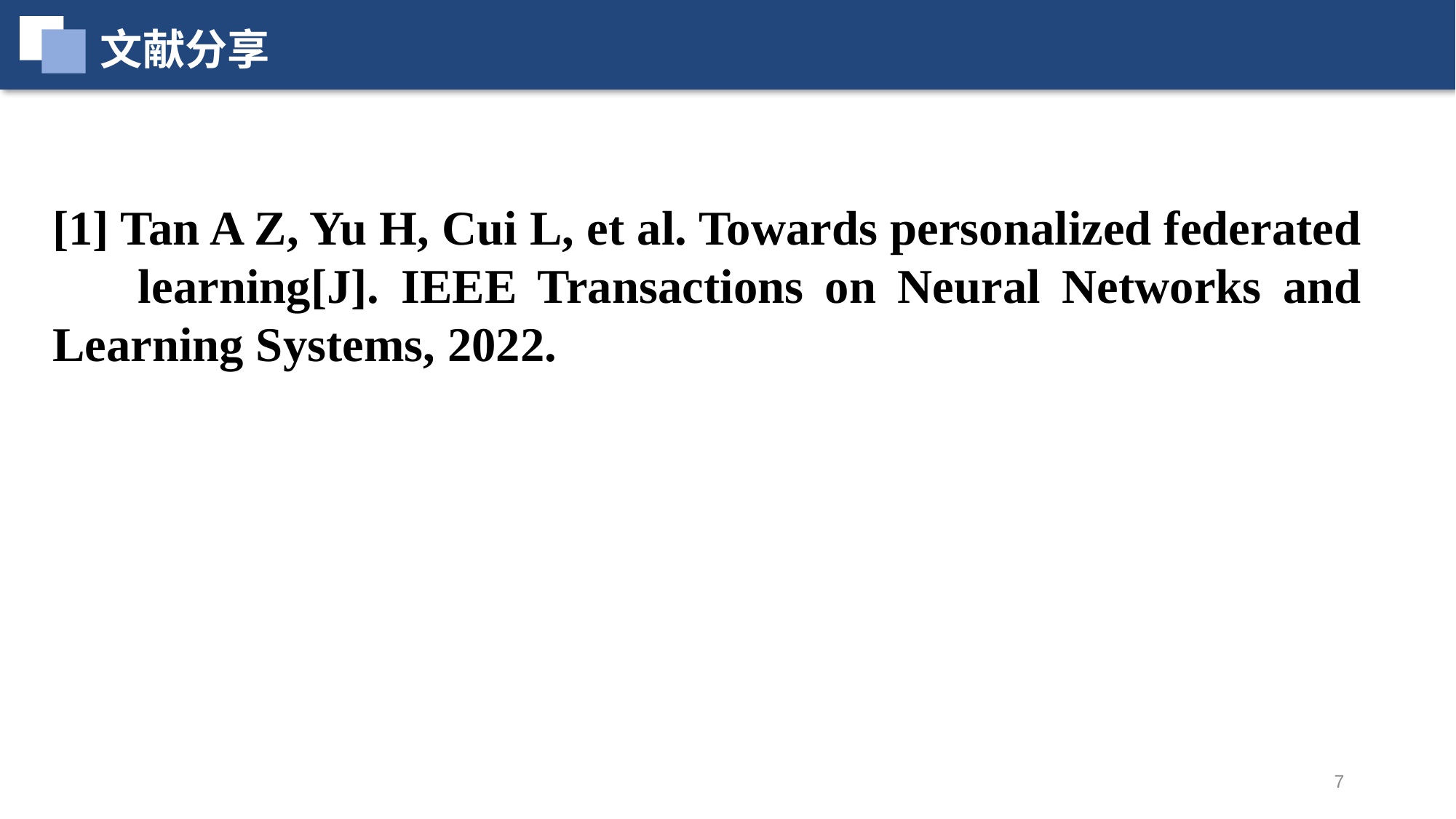

文献分享

[1] Tan A Z, Yu H, Cui L, et al. Towards personalized federated     learning[J]. IEEE Transactions on Neural Networks and Learning Systems, 2022.

7